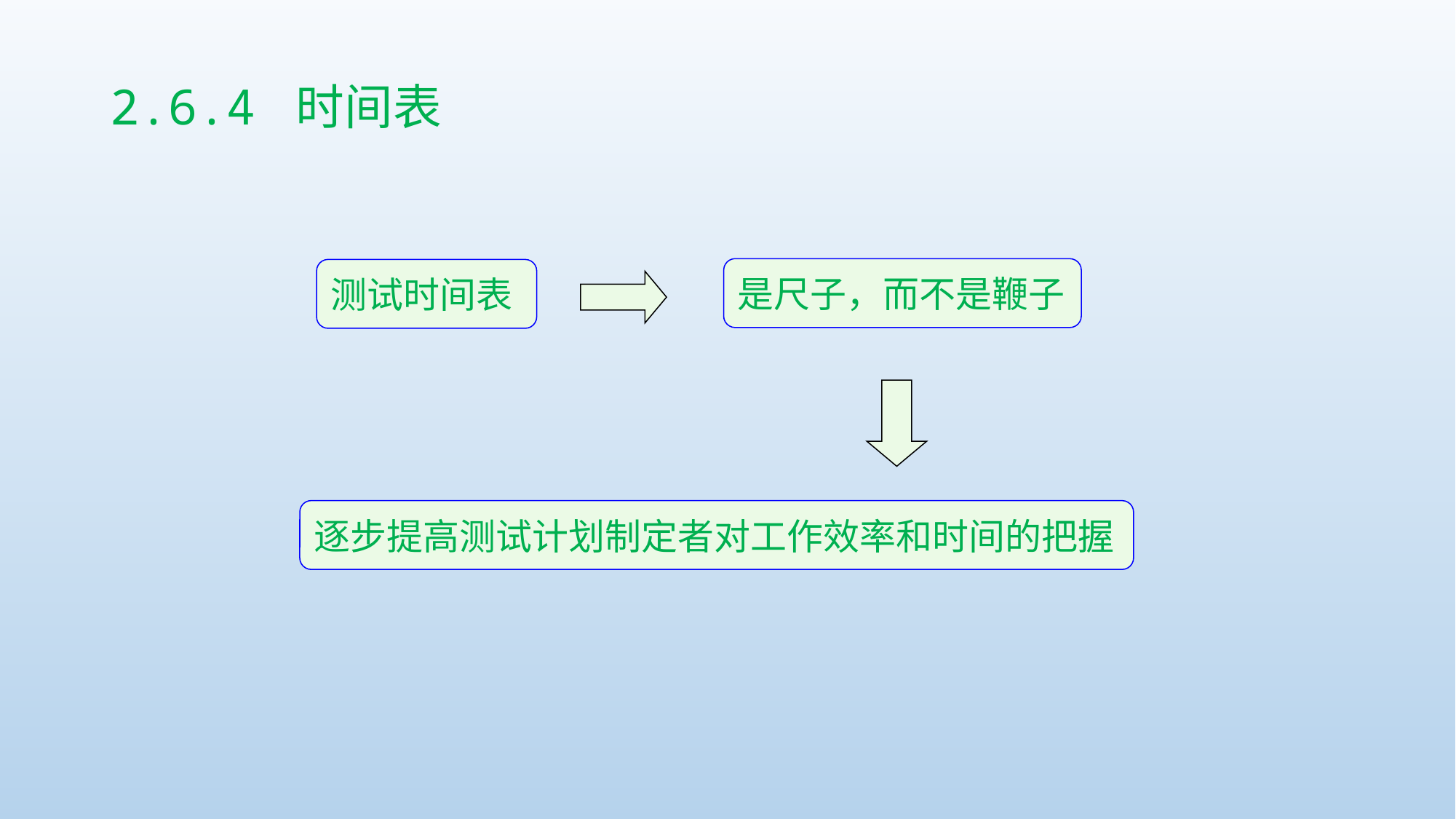

# 2.6.4 时间表

是尺子，而不是鞭子
测试时间表

逐步提高测试计划制定者对工作效率和时间的把握